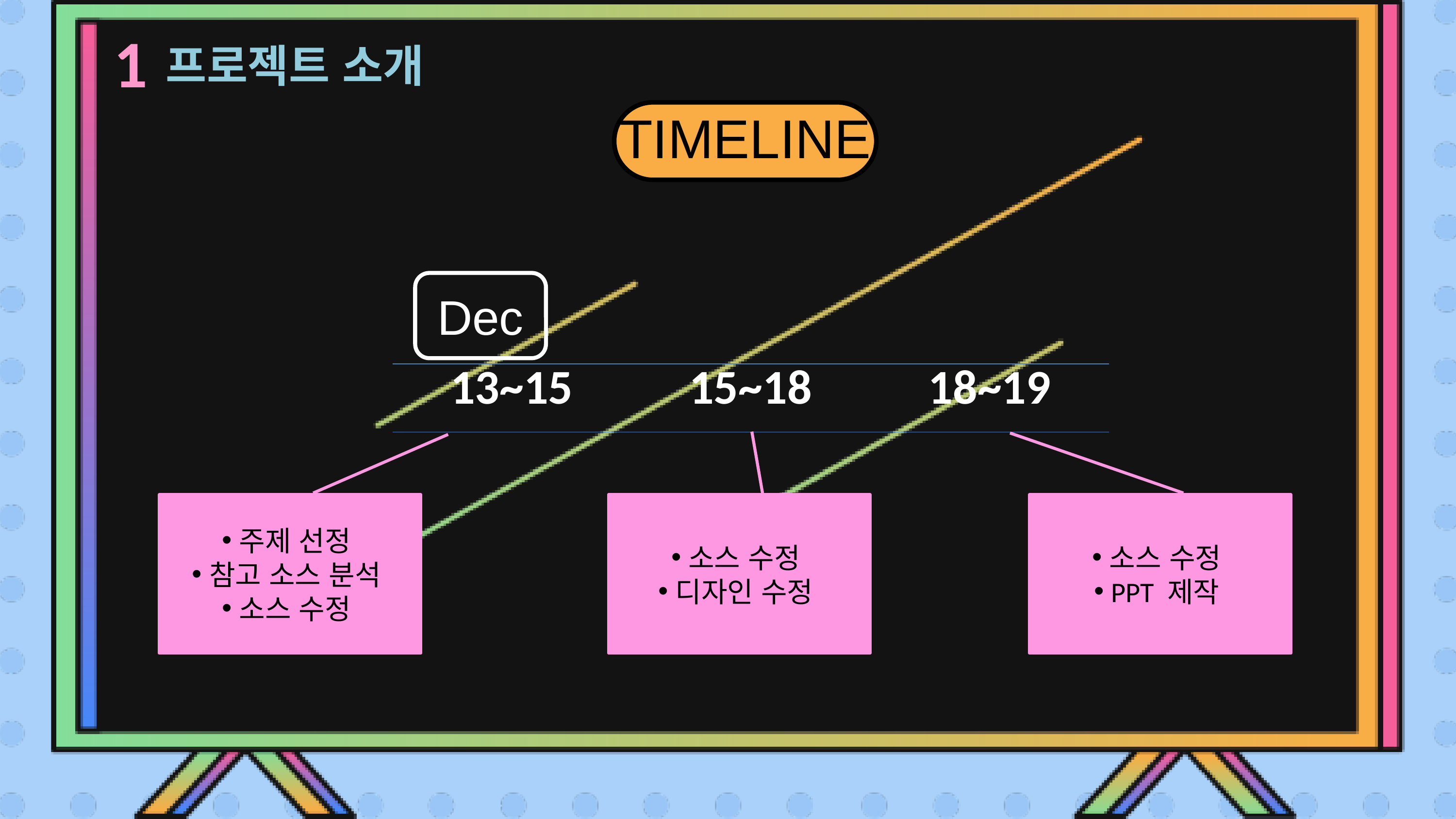

1
프로젝트 소개

TIMELINE
Dec
| 13~15 | 15~18 | 18~19 |
| --- | --- | --- |
주제 선정
참고 소스 분석
소스 수정
소스 수정
디자인 수정
소스 수정
PPT 제작